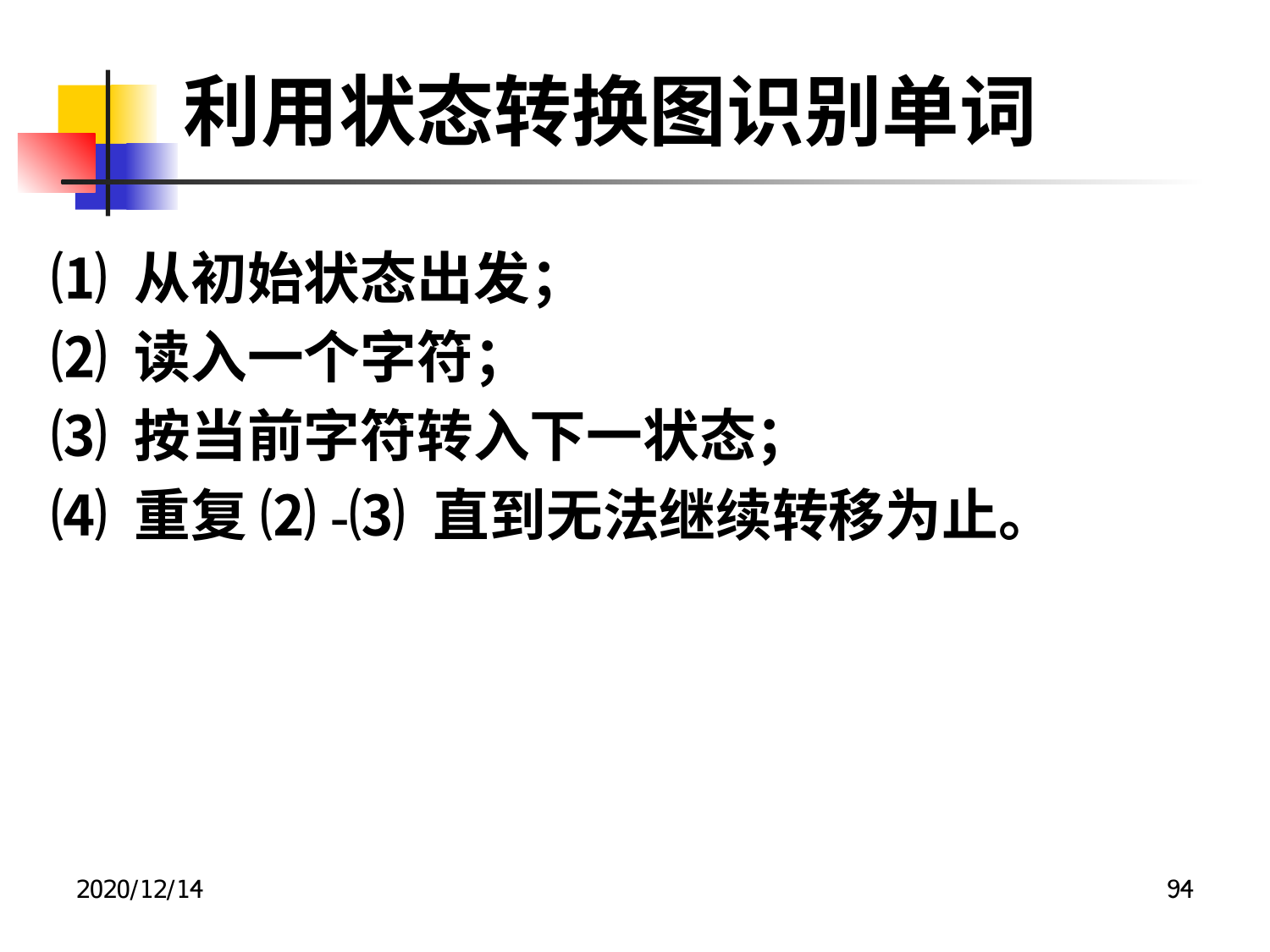

利用状态转换图识别单词
⑴ 从初始状态出发；
⑵ 读入一个字符；
⑶ 按当前字符转入下一状态；
⑷ 重复 ⑵-⑶ 直到无法继续转移为止。
2020/12/14
94